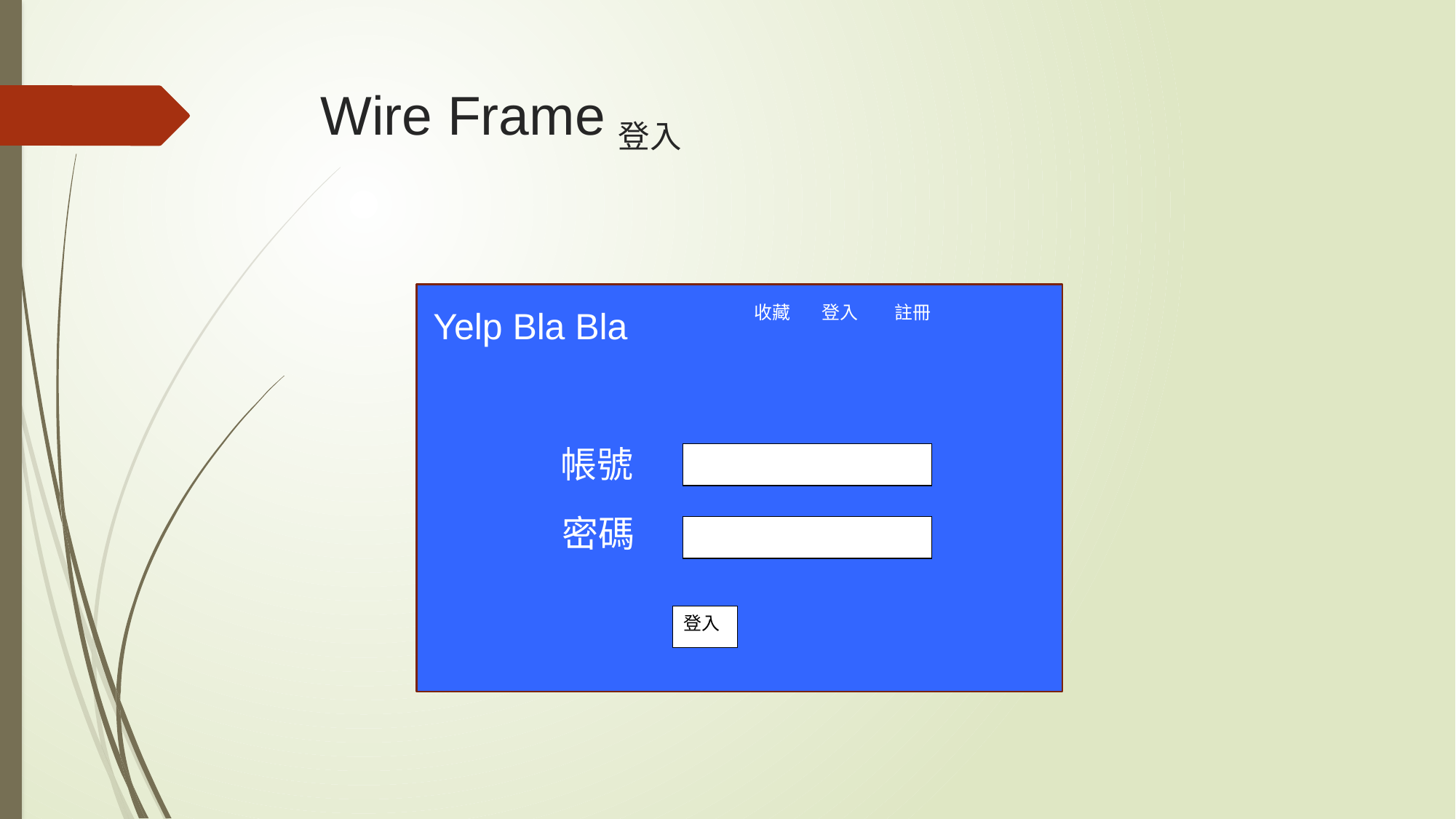

# Wire Frame登入

收藏        登入         註冊
Yelp Bla Bla
帳號

密碼

登入